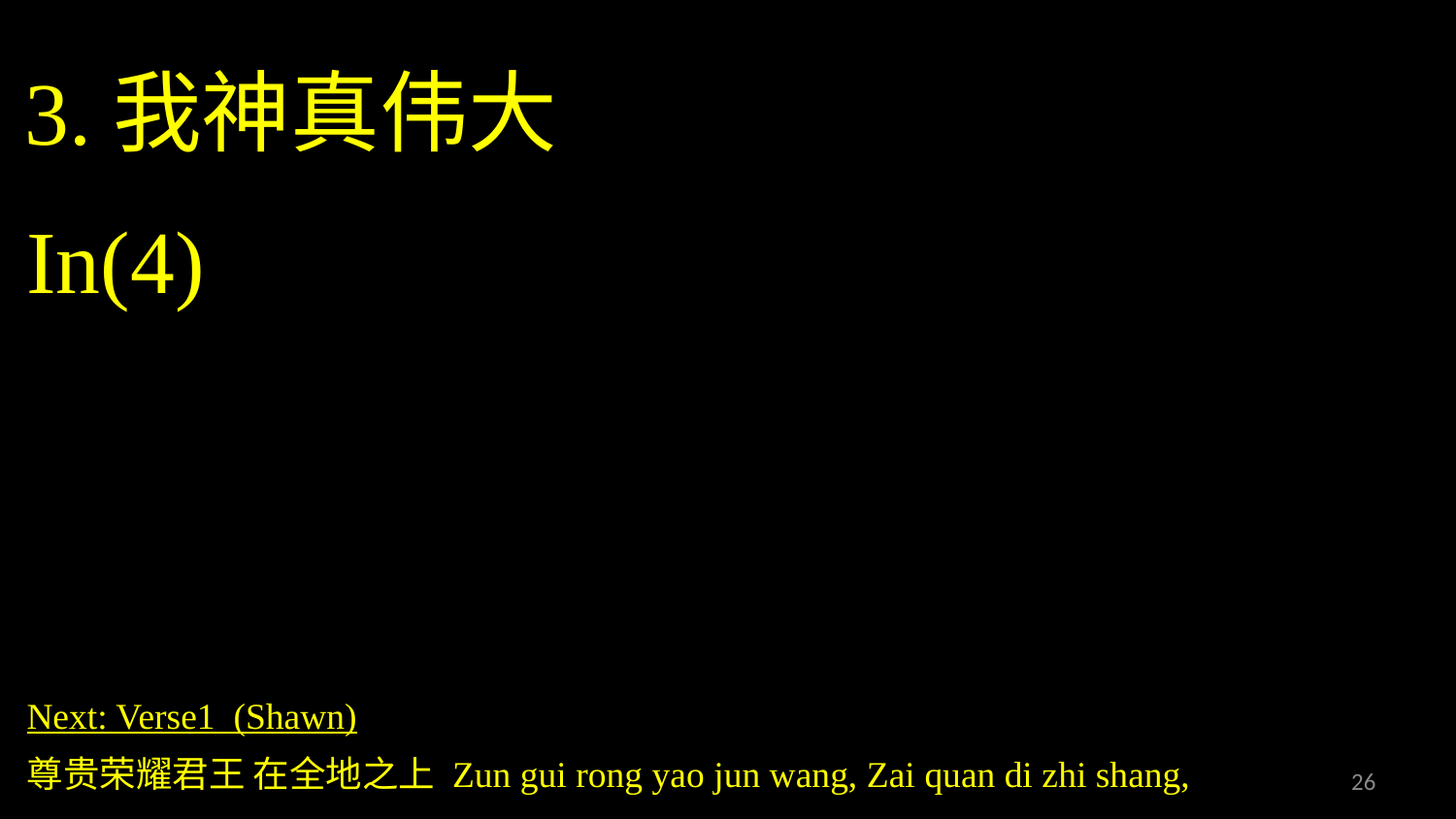

# 3.我神真伟大
In(4)

Next: Verse1  (Shawn)
尊贵荣耀君王 在全地之上 Zun gui rong yao jun wang, Zai quan di zhi shang,

26